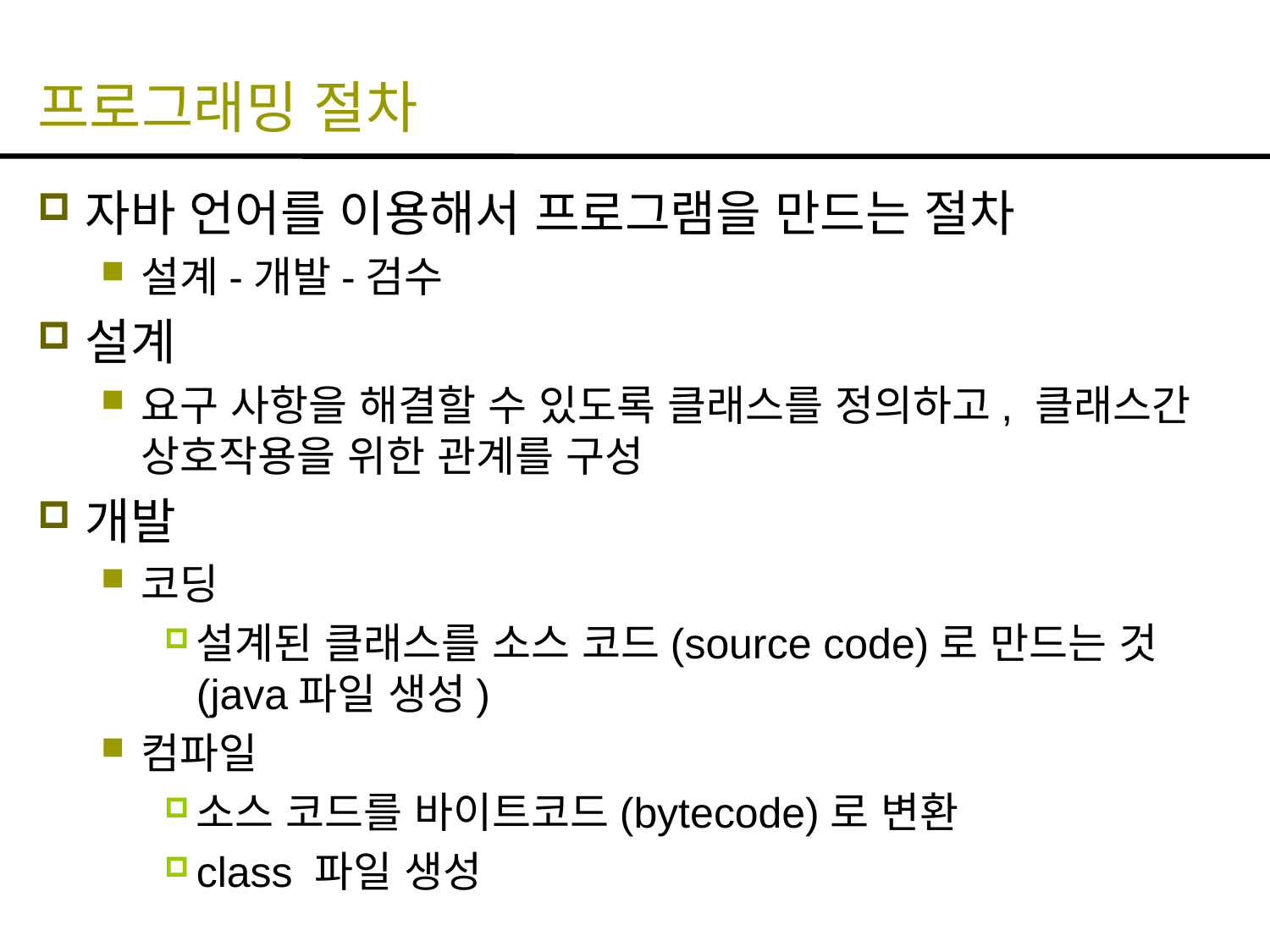

# 프로그래밍 절차
자바 언어를 이용해서 프로그램을 만드는 절차
설계-개발-검수
설계
요구 사항을 해결할 수 있도록 클래스를 정의하고, 클래스간 상호작용을 위한 관계를 구성
개발
코딩
설계된 클래스를 소스 코드(source code)로 만드는 것(java파일 생성)
컴파일
소스 코드를 바이트코드(bytecode)로 변환
class 파일 생성